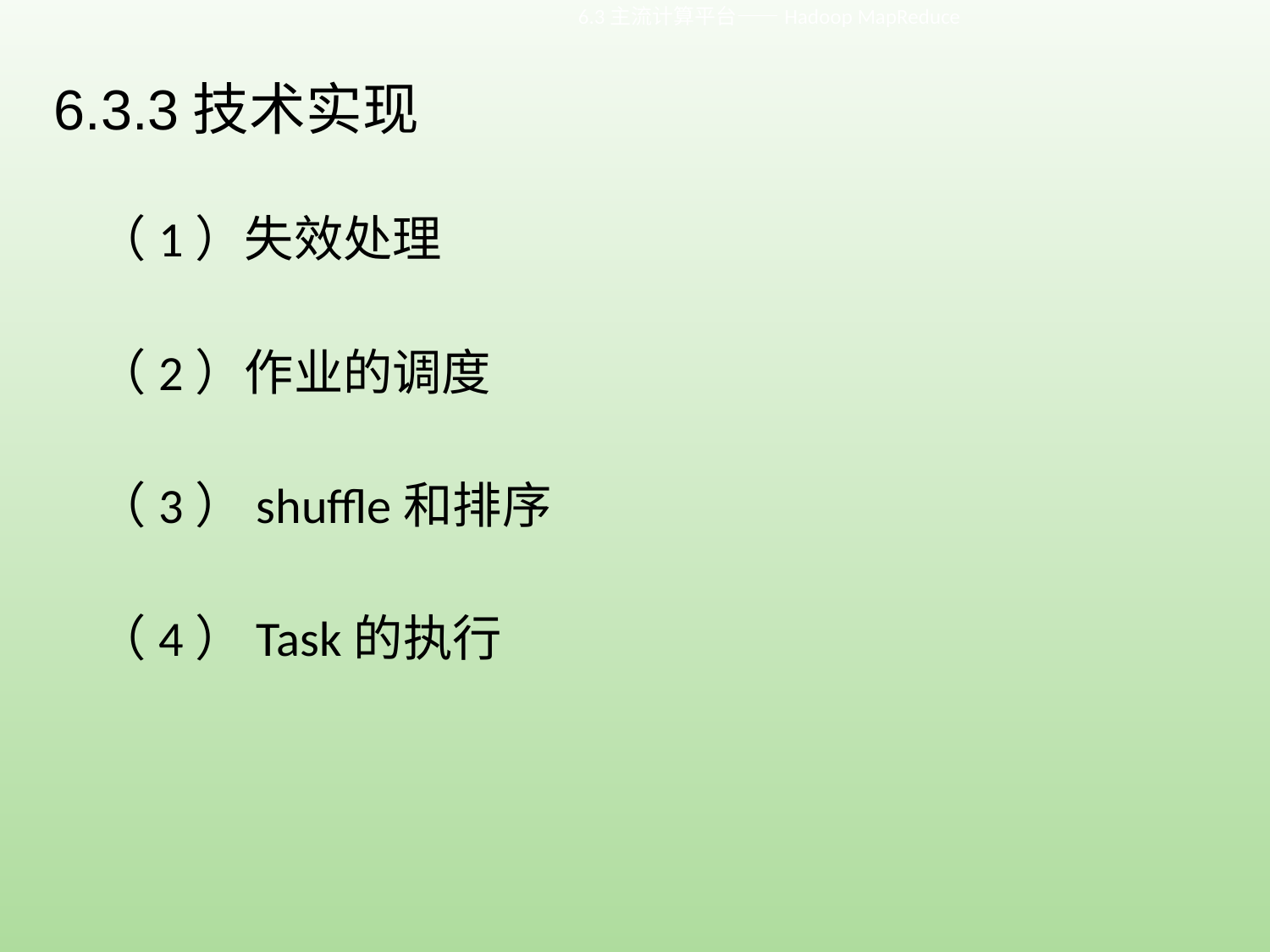

6.3主流计算平台——Hadoop MapReduce

# 6.3.3技术实现
（1）失效处理

（2）作业的调度

（3）shuffle和排序

（4）Task的执行